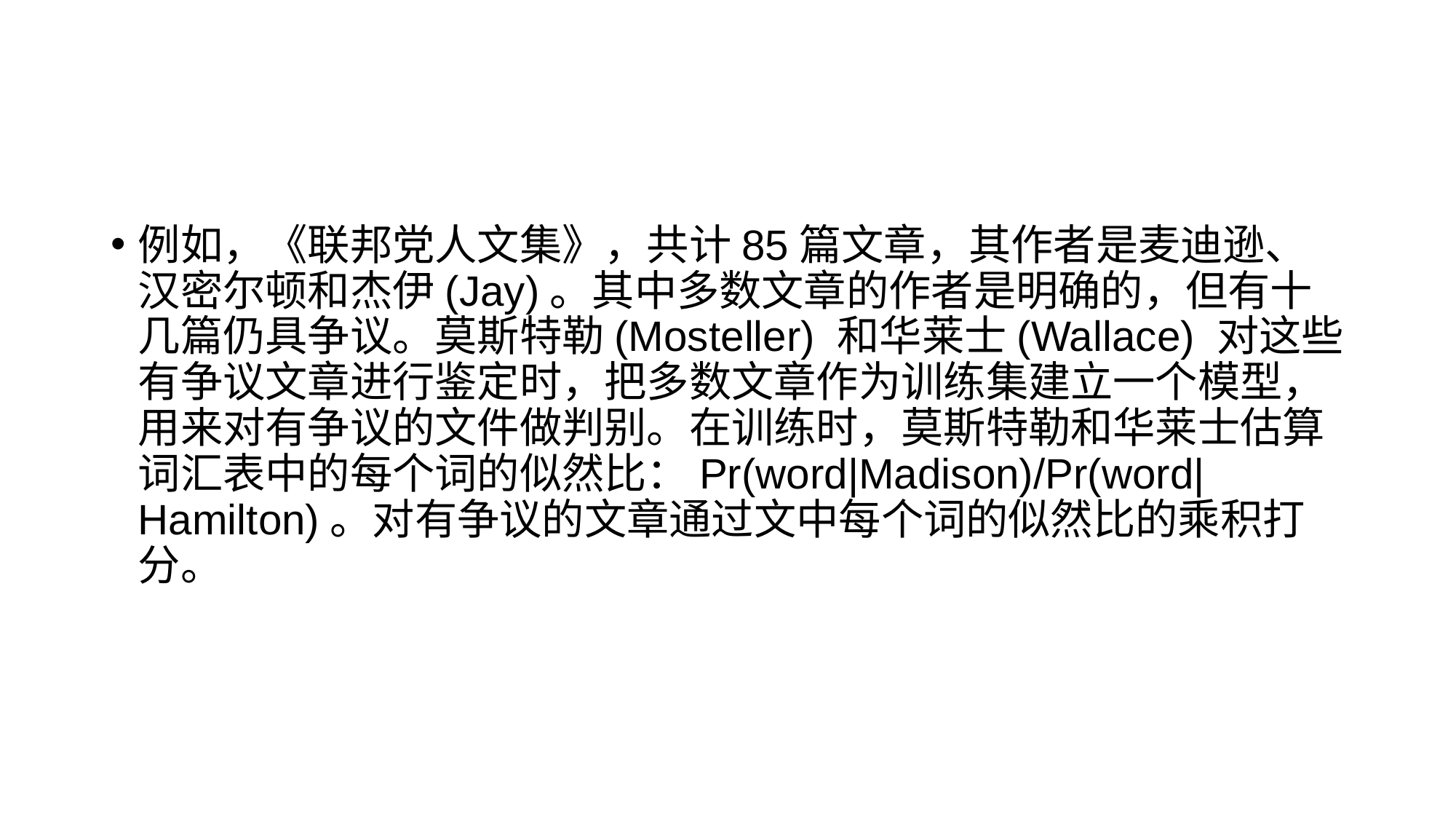

#
例如，《联邦党人文集》，共计85篇文章，其作者是麦迪逊、汉密尔顿和杰伊(Jay)。其中多数文章的作者是明确的，但有十几篇仍具争议。莫斯特勒(Mosteller) 和华莱士(Wallace) 对这些有争议文章进行鉴定时，把多数文章作为训练集建立一个模型，用来对有争议的文件做判别。在训练时，莫斯特勒和华莱士估算词汇表中的每个词的似然比：Pr(word|Madison)/Pr(word|Hamilton)。对有争议的文章通过文中每个词的似然比的乘积打分。